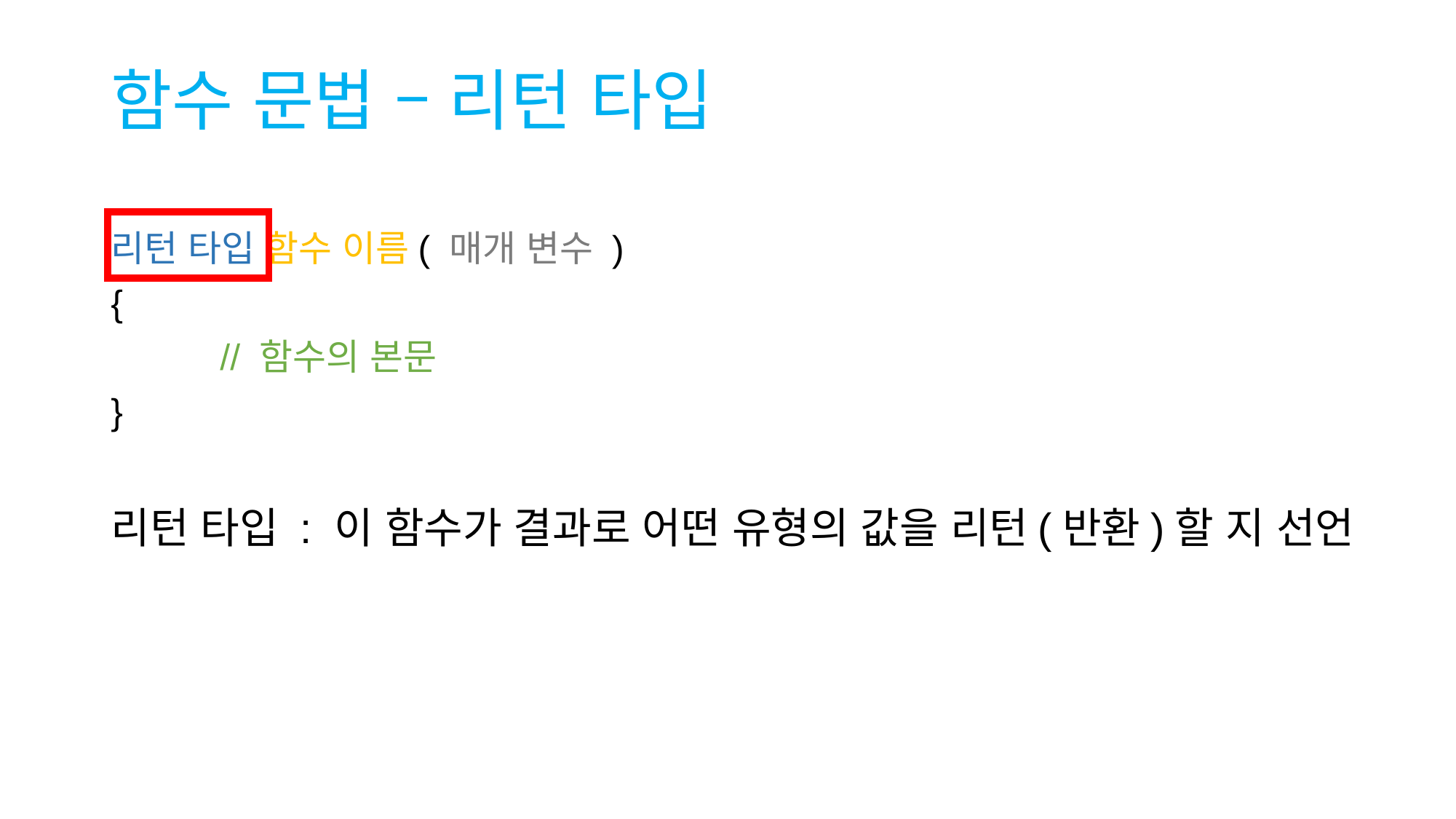

# 함수 문법 – 리턴 타입

리턴 타입 함수 이름( 매개 변수 )
{
 	// 함수의 본문
}
리턴 타입 : 이 함수가 결과로 어떤 유형의 값을 리턴(반환)할 지 선언